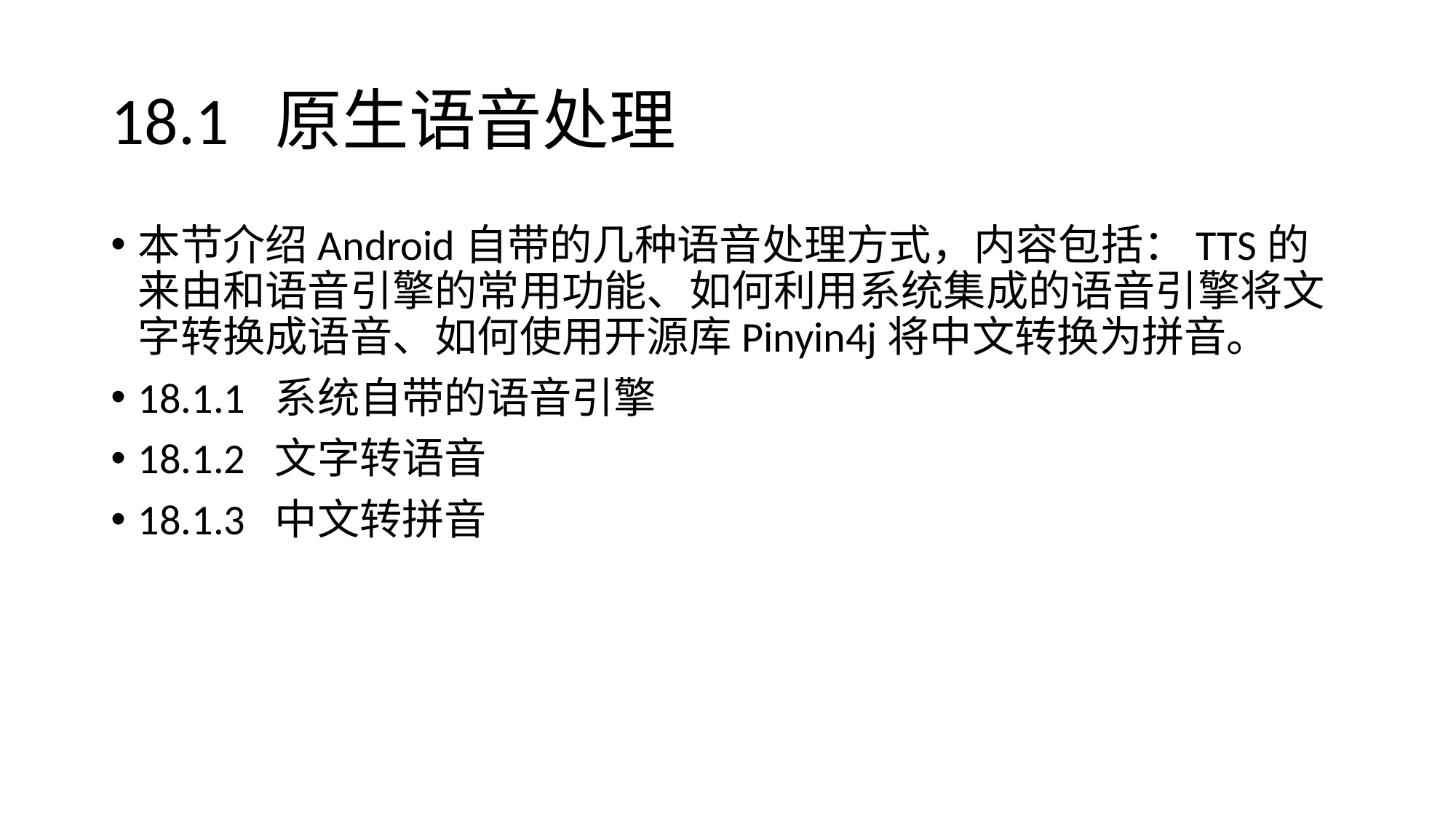

# 18.1  原生语音处理
本节介绍Android自带的几种语音处理方式，内容包括：TTS的来由和语音引擎的常用功能、如何利用系统集成的语音引擎将文字转换成语音、如何使用开源库Pinyin4j将中文转换为拼音。
18.1.1  系统自带的语音引擎
18.1.2  文字转语音
18.1.3  中文转拼音